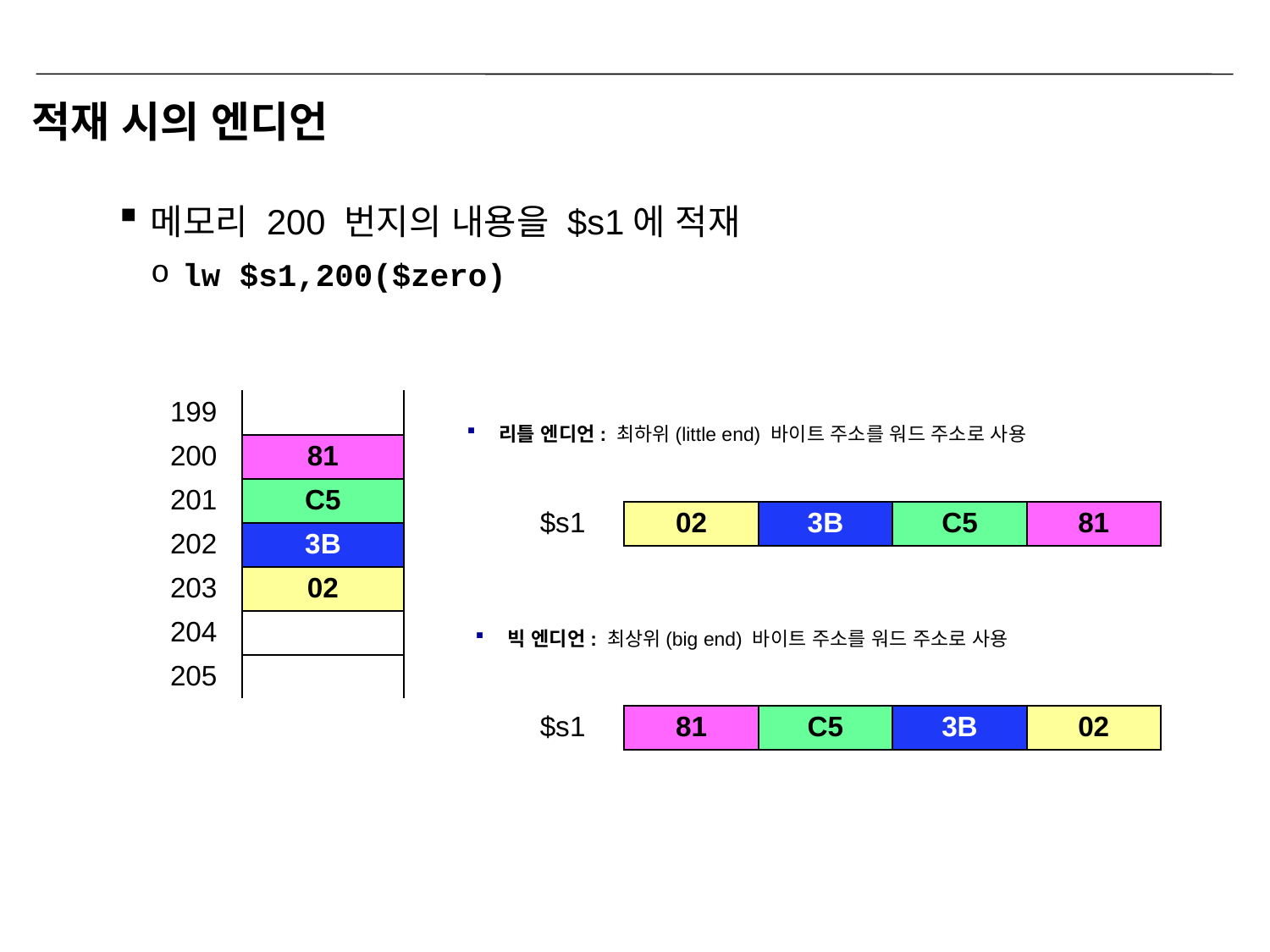

# 적재 시의 엔디언
메모리 200 번지의 내용을 $s1에 적재
lw $s1,200($zero)
| 199 |  |
| --- | --- |
| 200 | 81 |
| 201 | C5 |
| 202 | 3B |
| 203 | 02 |
| 204 |  |
| 205 |  |
리틀 엔디언: 최하위(little end) 바이트 주소를 워드 주소로 사용
| $s1 | 02 | 3B | C5 | 81 |
| --- | --- | --- | --- | --- |
빅 엔디언: 최상위(big end) 바이트 주소를 워드 주소로 사용

| $s1 | 81 | C5 | 3B | 02 |
| --- | --- | --- | --- | --- |